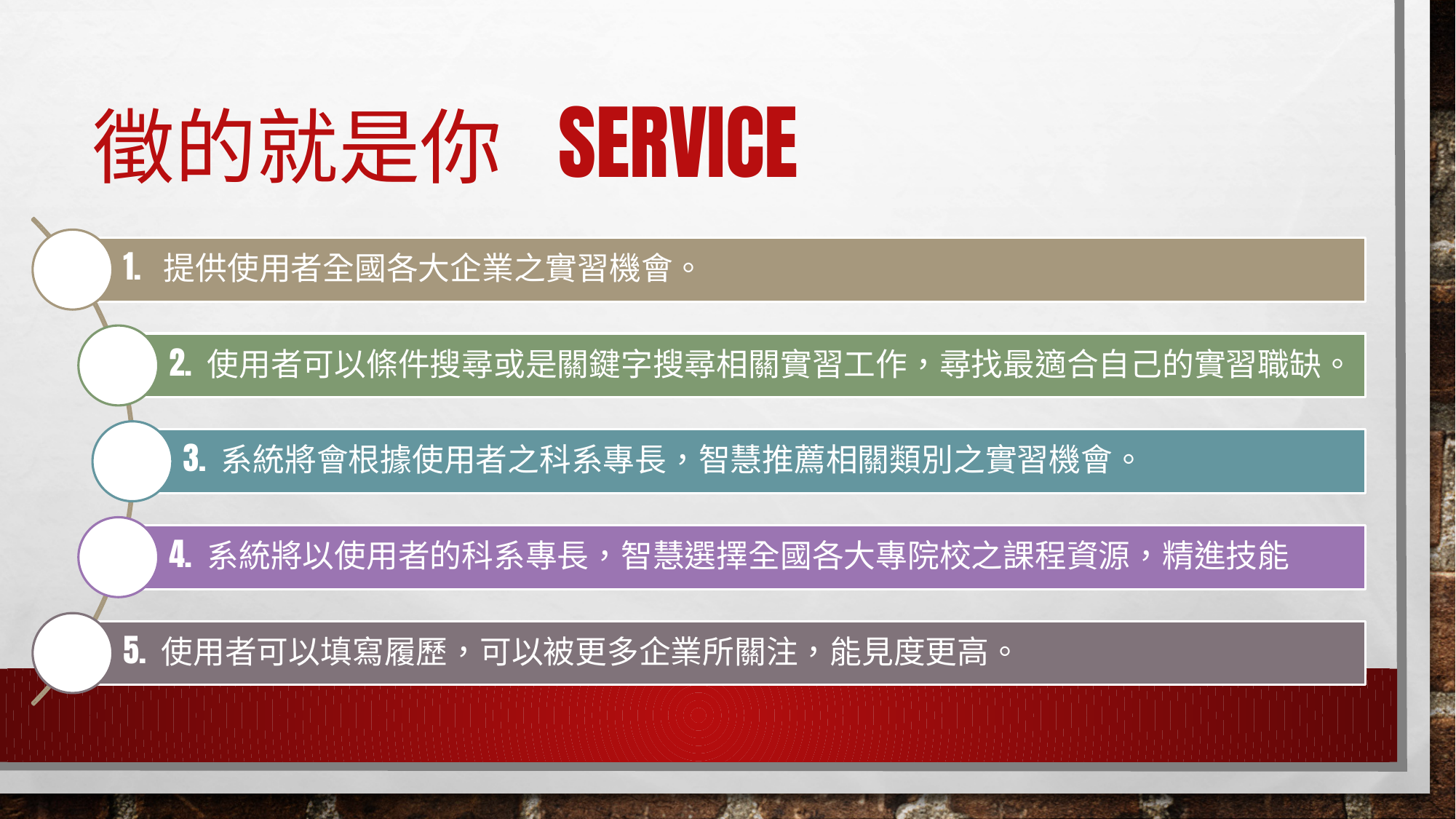

# 徵的就是你  service
1.  提供使用者全國各大企業之實習機會。
2. 使用者可以條件搜尋或是關鍵字搜尋相關實習工作，尋找最適合自己的實習職缺。
3. 系統將會根據使用者之科系專長，智慧推薦相關類別之實習機會。
4. 系統將以使用者的科系專長，智慧選擇全國各大專院校之課程資源，精進技能
5. 使用者可以填寫履歷，可以被更多企業所關注，能見度更高。